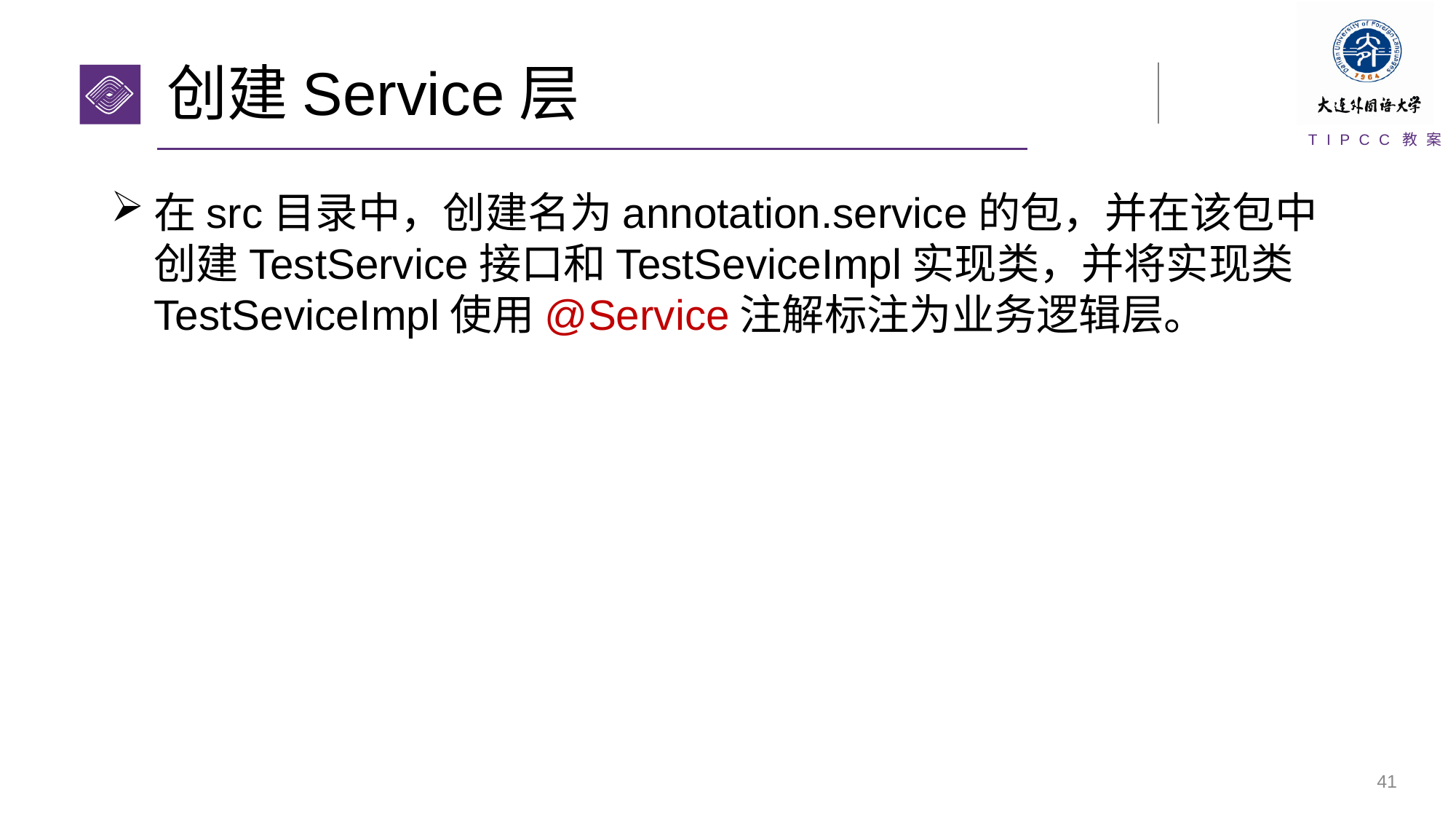

# 创建Service层
在src目录中，创建名为annotation.service的包，并在该包中创建TestService接口和TestSeviceImpl实现类，并将实现类TestSeviceImpl使用@Service注解标注为业务逻辑层。
41